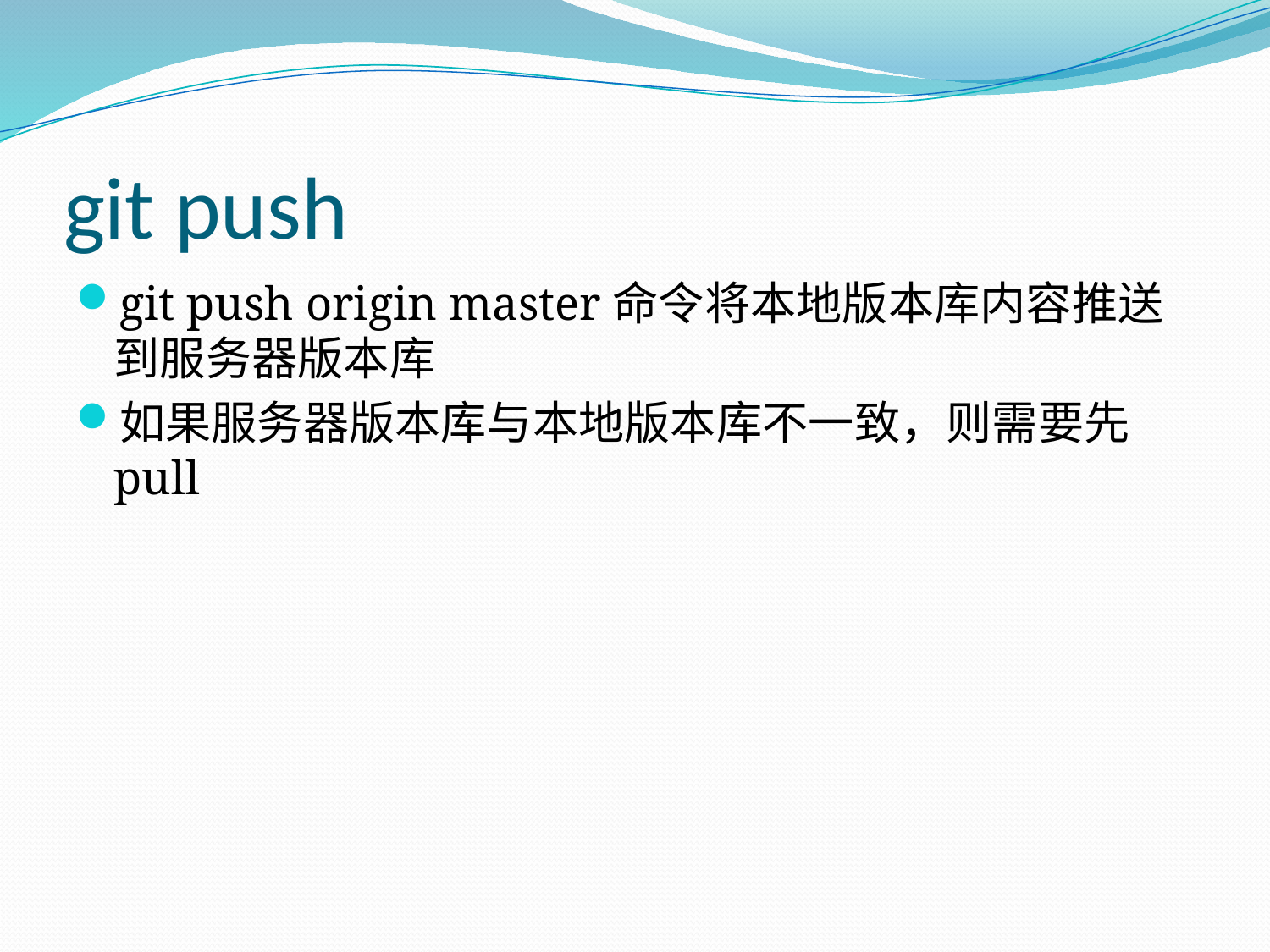

# git push
git push origin master命令将本地版本库内容推送到服务器版本库
如果服务器版本库与本地版本库不一致，则需要先pull